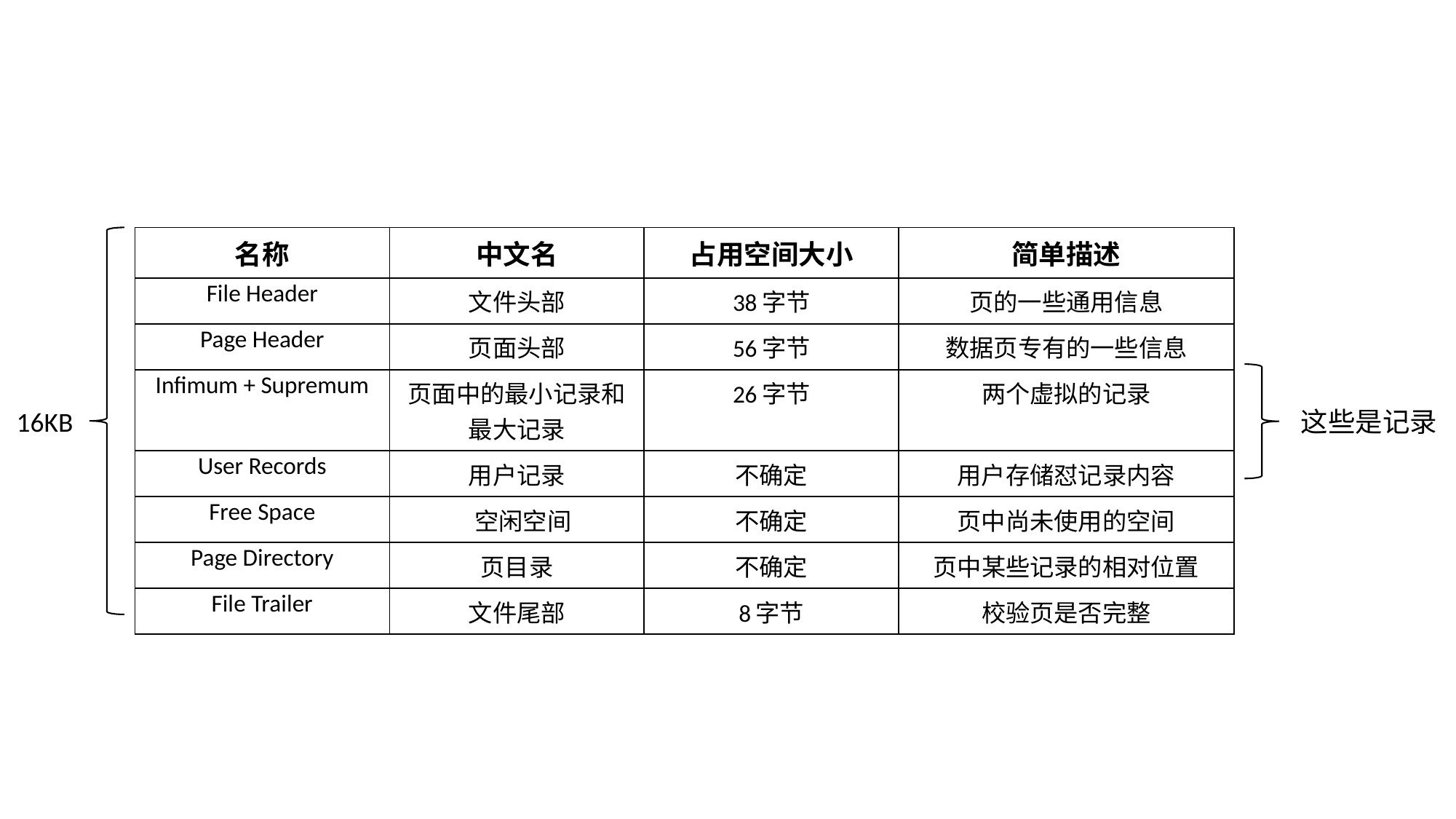

| 名称 | 中文名 | 占用空间大小 | 简单描述 |
| --- | --- | --- | --- |
| File Header | 文件头部 | 38字节 | 页的一些通用信息 |
| Page Header | 页面头部 | 56字节 | 数据页专有的一些信息 |
| Infimum + Supremum | 页面中的最小记录和最大记录 | 26字节 | 两个虚拟的记录 |
| User Records | 用户记录 | 不确定 | 用户存储怼记录内容 |
| Free Space | 空闲空间 | 不确定 | 页中尚未使用的空间 |
| Page Directory | 页目录 | 不确定 | 页中某些记录的相对位置 |
| File Trailer | 文件尾部 | 8字节 | 校验页是否完整 |

16KB
这些是记录